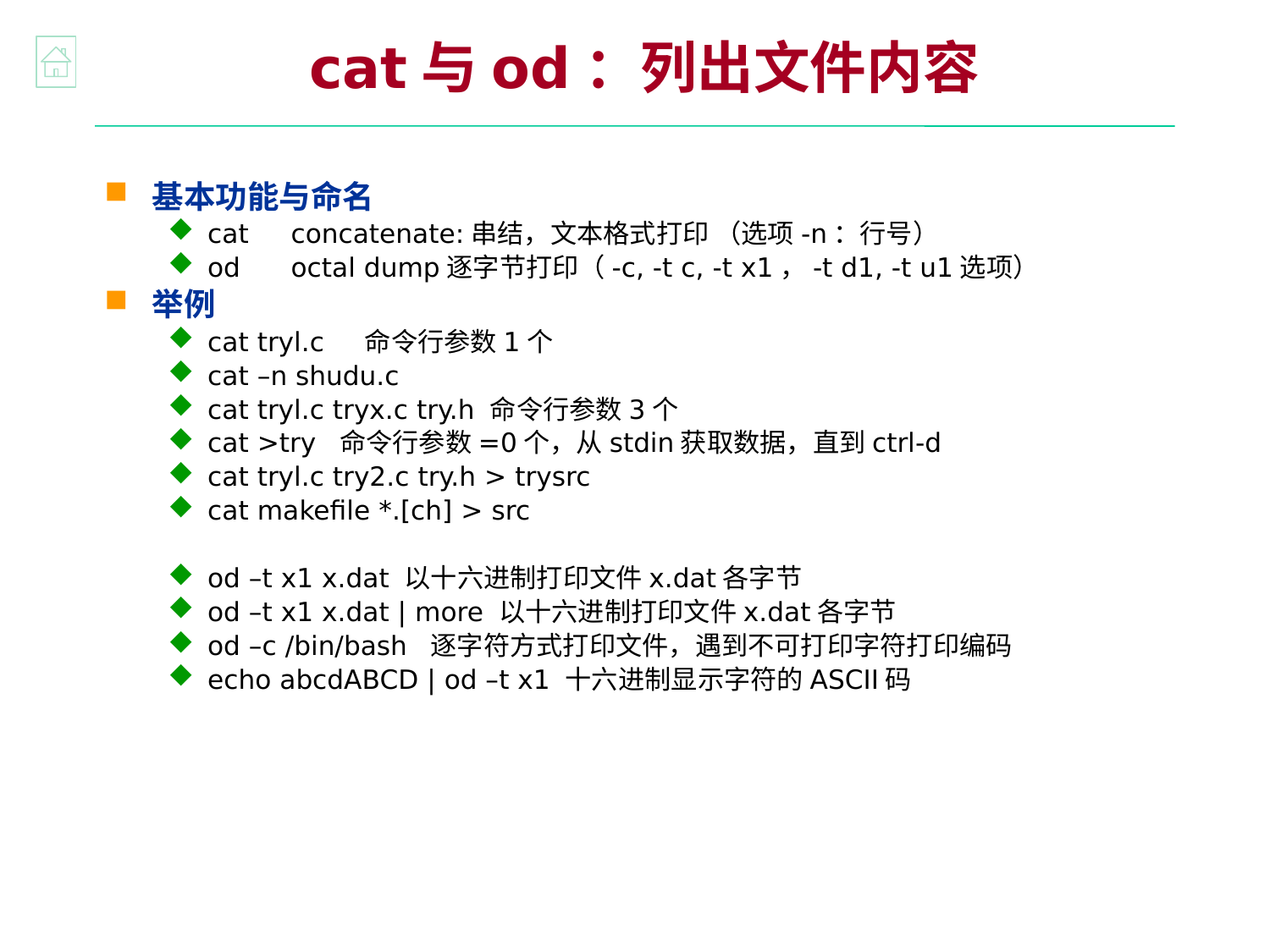

cat与od：列出文件内容

基本功能与命名
cat     concatenate:串结，文本格式打印 （选项-n：行号）
od      octal dump逐字节打印（-c, -t c, -t x1，-t d1, -t u1选项）
举例
cat tryl.c    命令行参数1个
cat –n shudu.c
cat tryl.c tryx.c try.h 命令行参数3个
cat >try  命令行参数=0个，从stdin获取数据，直到ctrl-d
cat tryl.c try2.c try.h > trysrc
cat makefile *.[ch] > src

od –t x1 x.dat 以十六进制打印文件x.dat各字节
od –t x1 x.dat | more 以十六进制打印文件x.dat各字节
od –c /bin/bash  逐字符方式打印文件，遇到不可打印字符打印编码
echo abcdABCD | od –t x1 十六进制显示字符的ASCII码